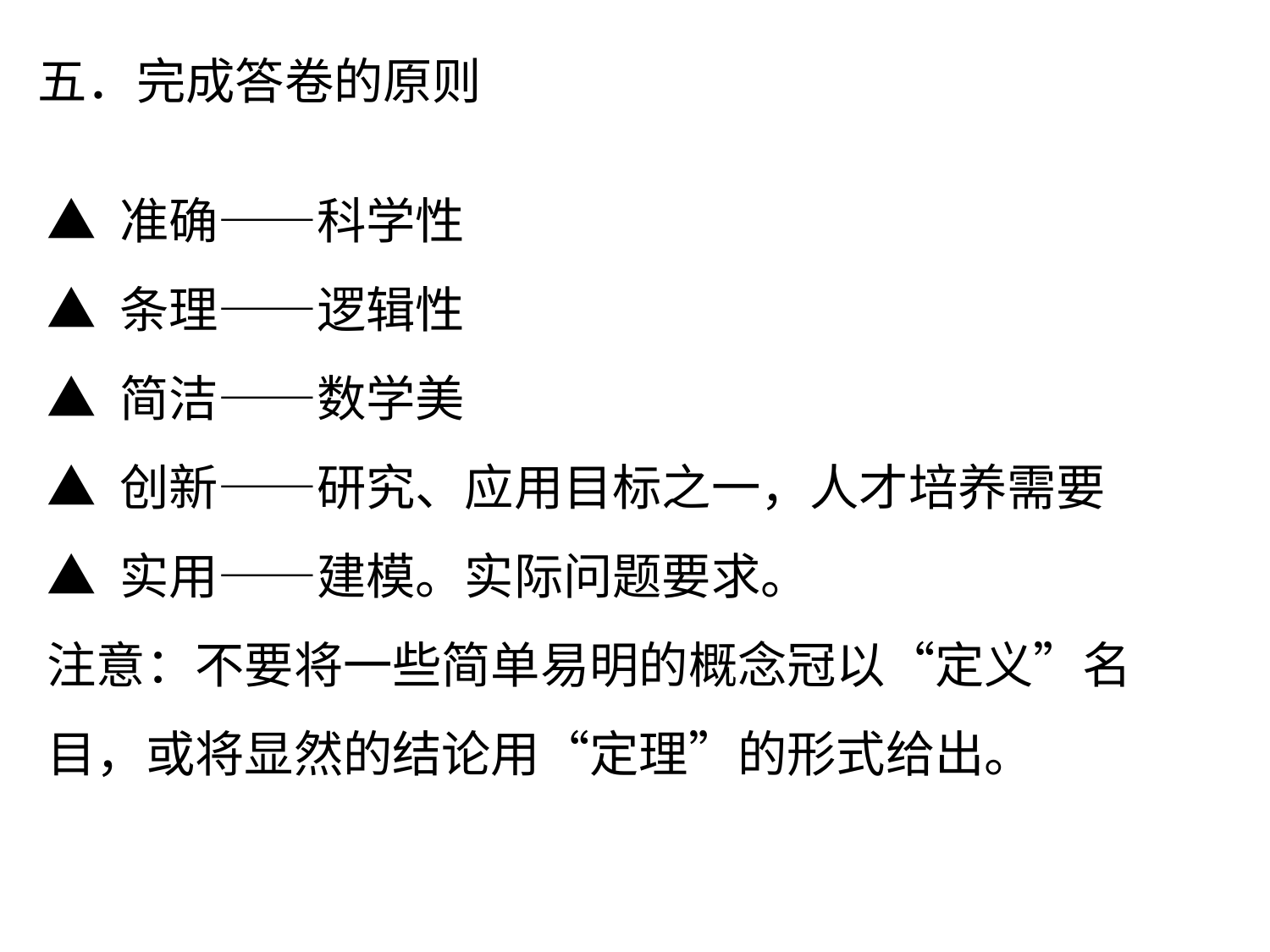

五．完成答卷的原则
▲ 准确――科学性
▲ 条理――逻辑性
▲ 简洁――数学美
▲ 创新――研究、应用目标之一，人才培养需要
▲ 实用――建模。实际问题要求。
注意：不要将一些简单易明的概念冠以“定义”名目，或将显然的结论用“定理”的形式给出。